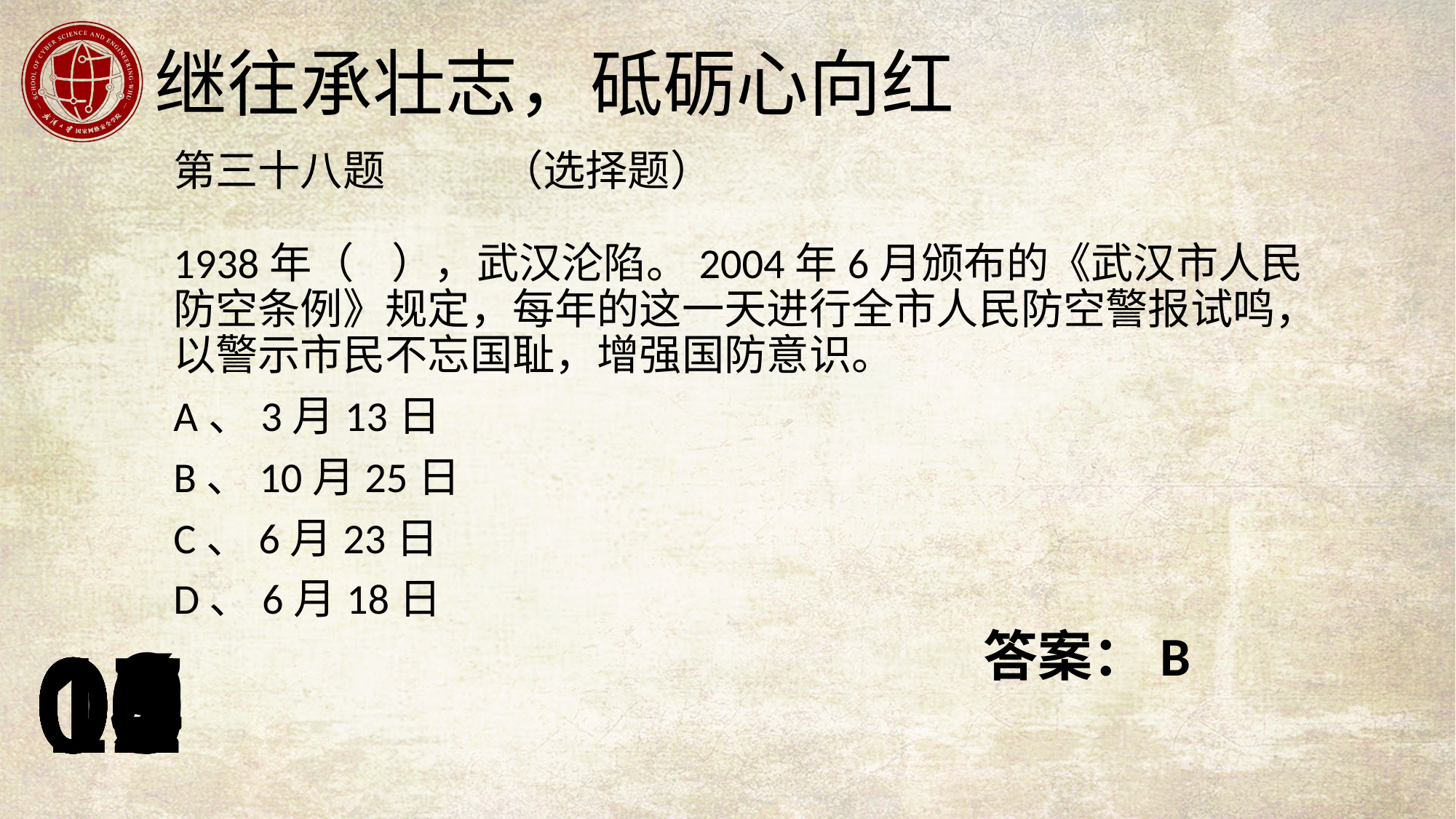

第三十八题		（选择题）
1938年（    ），武汉沦陷。2004年6月颁布的《武汉市人民防空条例》规定，每年的这一天进行全市人民防空警报试鸣，以警示市民不忘国耻，增强国防意识。
A、3月13日
B、10月25日
C、6月23日
D、6月18日
答案：B